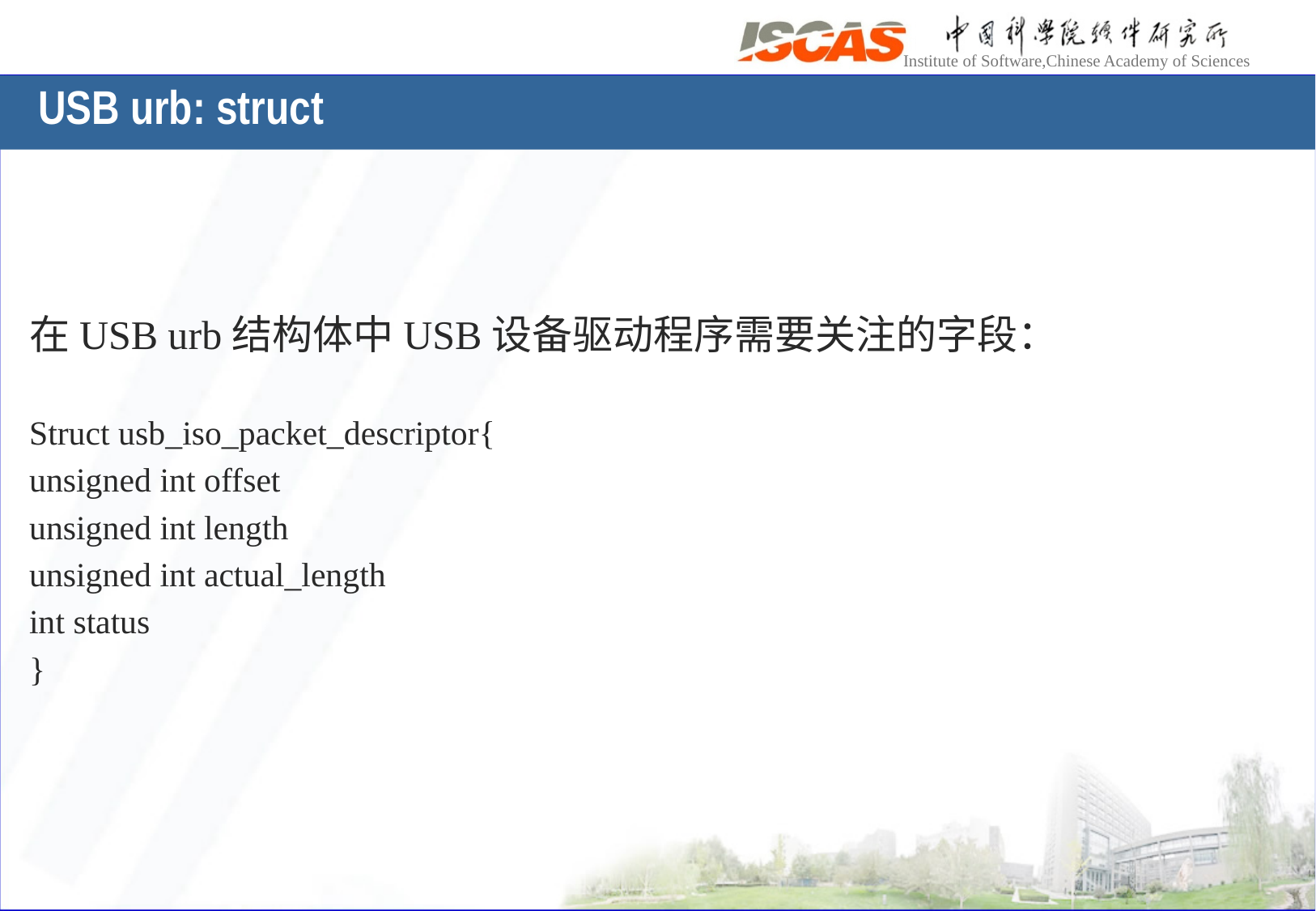

# USB urb: struct
在USB urb结构体中USB设备驱动程序需要关注的字段：

Struct usb_iso_packet_descriptor{
unsigned int offset
unsigned int length
unsigned int actual_length
int status
}